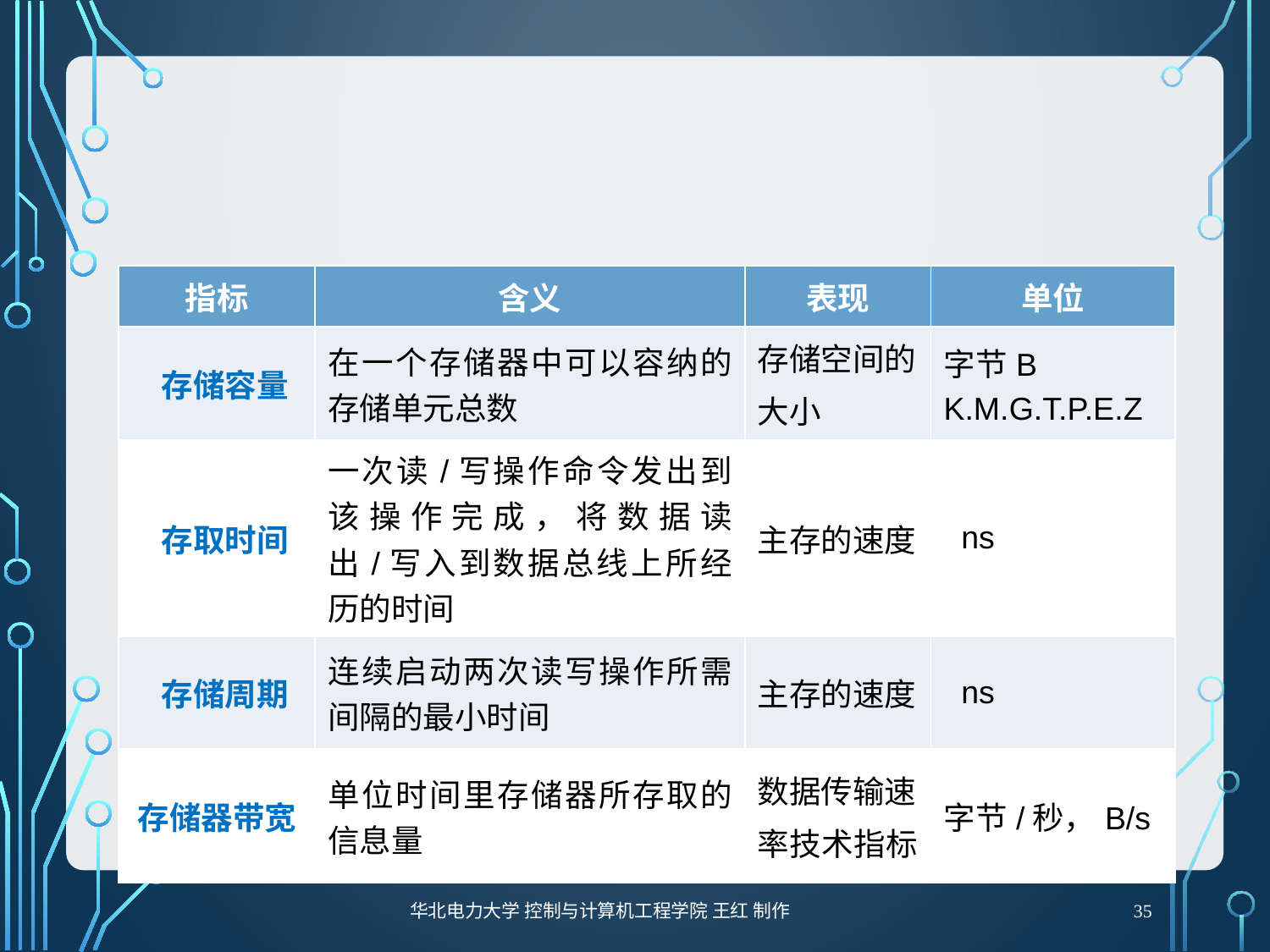

#
| 指标 | 含义 | 表现 | 单位 |
| --- | --- | --- | --- |
| 存储容量 | 在一个存储器中可以容纳的存储单元总数 | 存储空间的 大小 | 字节B K.M.G.T.P.E.Z |
| 存取时间 | 一次读/写操作命令发出到该操作完成，将数据读出/写入到数据总线上所经历的时间 | 主存的速度 | ns |
| 存储周期 | 连续启动两次读写操作所需间隔的最小时间 | 主存的速度 | ns |
| 存储器带宽 | 单位时间里存储器所存取的信息量 | 数据传输速 率技术指标 | 字节/秒，B/s |
华北电力大学 控制与计算机工程学院 王红 制作
35